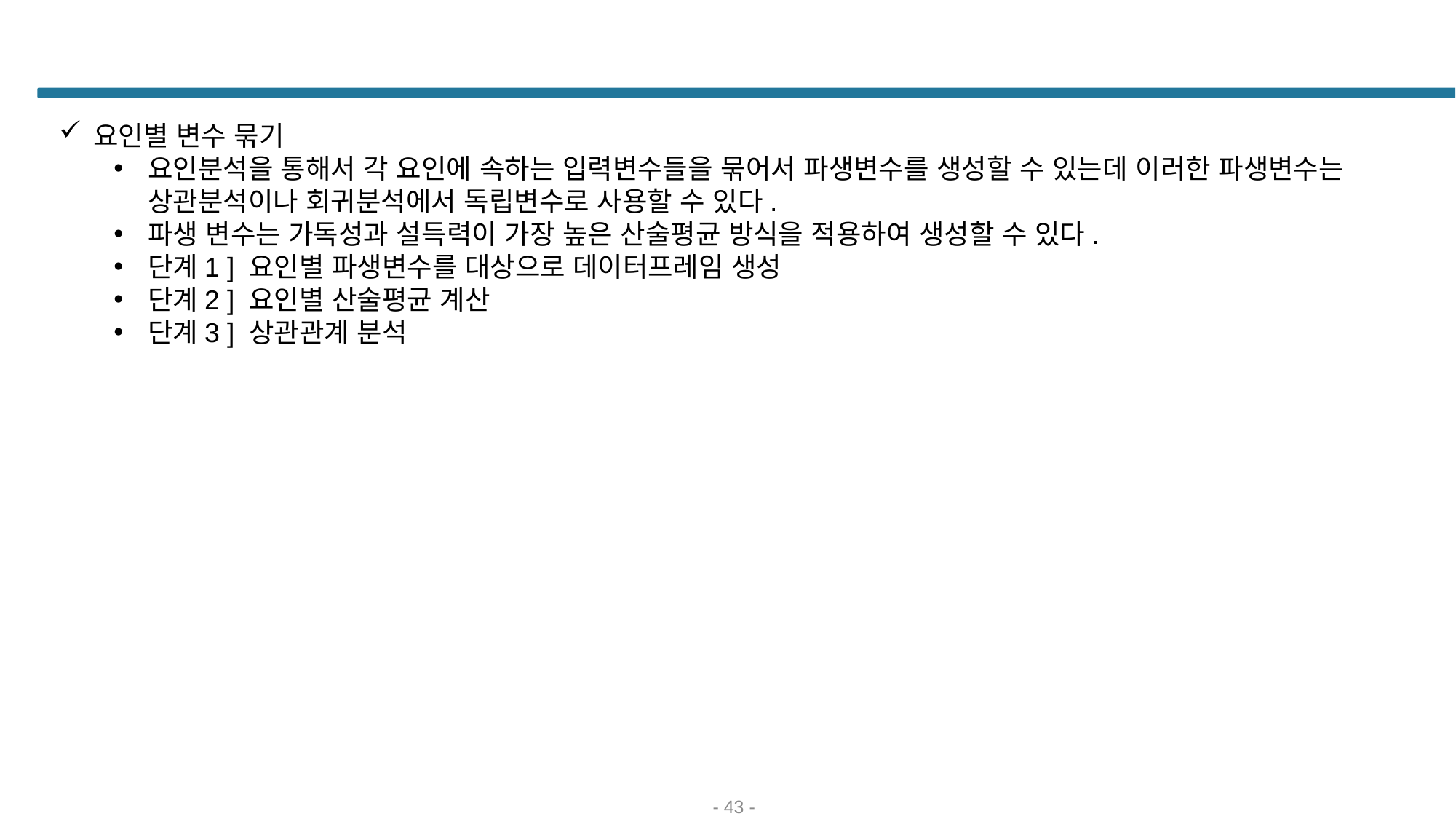

#
요인별 변수 묶기
요인분석을 통해서 각 요인에 속하는 입력변수들을 묶어서 파생변수를 생성할 수 있는데 이러한 파생변수는 상관분석이나 회귀분석에서 독립변수로 사용할 수 있다.
파생 변수는 가독성과 설득력이 가장 높은 산술평균 방식을 적용하여 생성할 수 있다.
단계1 ] 요인별 파생변수를 대상으로 데이터프레임 생성
단계2 ] 요인별 산술평균 계산
단계3 ] 상관관계 분석

- 43 -